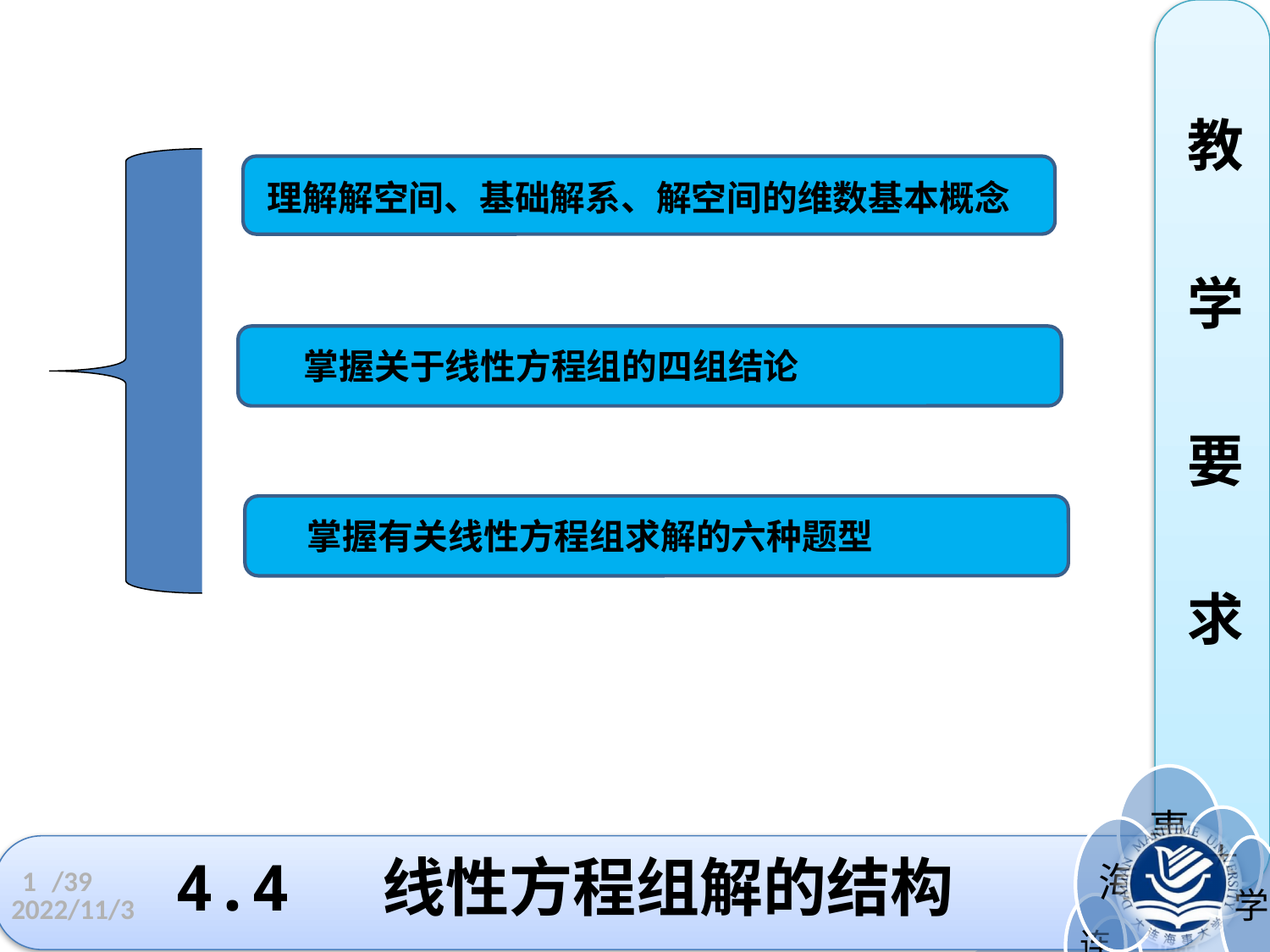

教

学

要

求

理解解空间、基础解系、解空间的维数基本概念

掌握关于线性方程组的四组结论

掌握有关线性方程组求解的六种题型
# 4.4  线性方程组解的结构
1
/39
2022/11/3